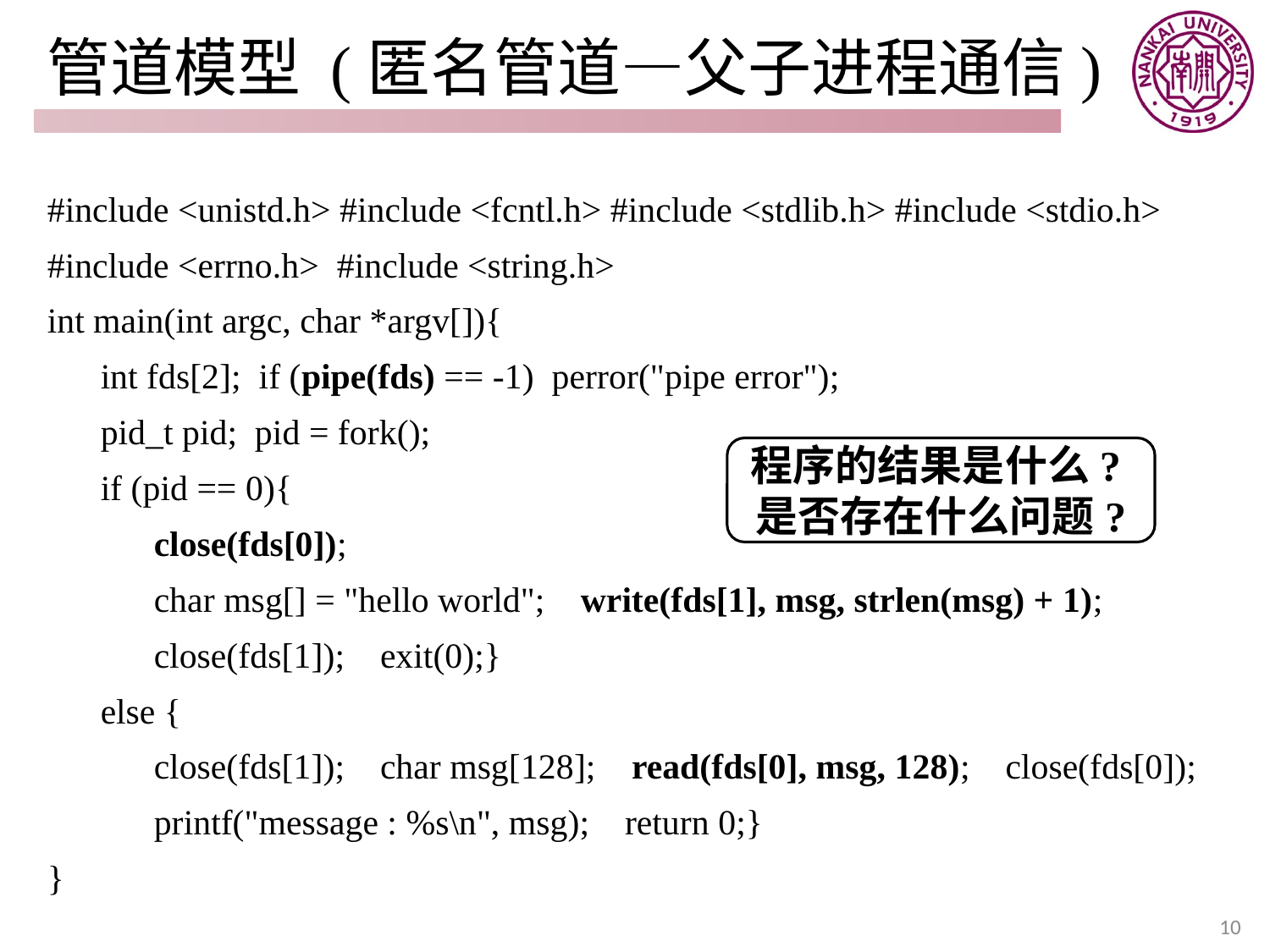

# 管道模型 (匿名管道—父子进程通信)
#include <unistd.h> #include <fcntl.h> #include <stdlib.h> #include <stdio.h>
#include <errno.h>  #include <string.h>
int main(int argc, char *argv[]){
      int fds[2];  if (pipe(fds) == -1)  perror("pipe error");
      pid_t pid;  pid = fork();
      if (pid == 0){
            close(fds[0]);
            char msg[] = "hello world";    write(fds[1], msg, strlen(msg) + 1);
            close(fds[1]);    exit(0);}
      else {
            close(fds[1]);    char msg[128];    read(fds[0], msg, 128);    close(fds[0]);
            printf("message : %s\n", msg);    return 0;}
}
程序的结果是什么?是否存在什么问题?
10